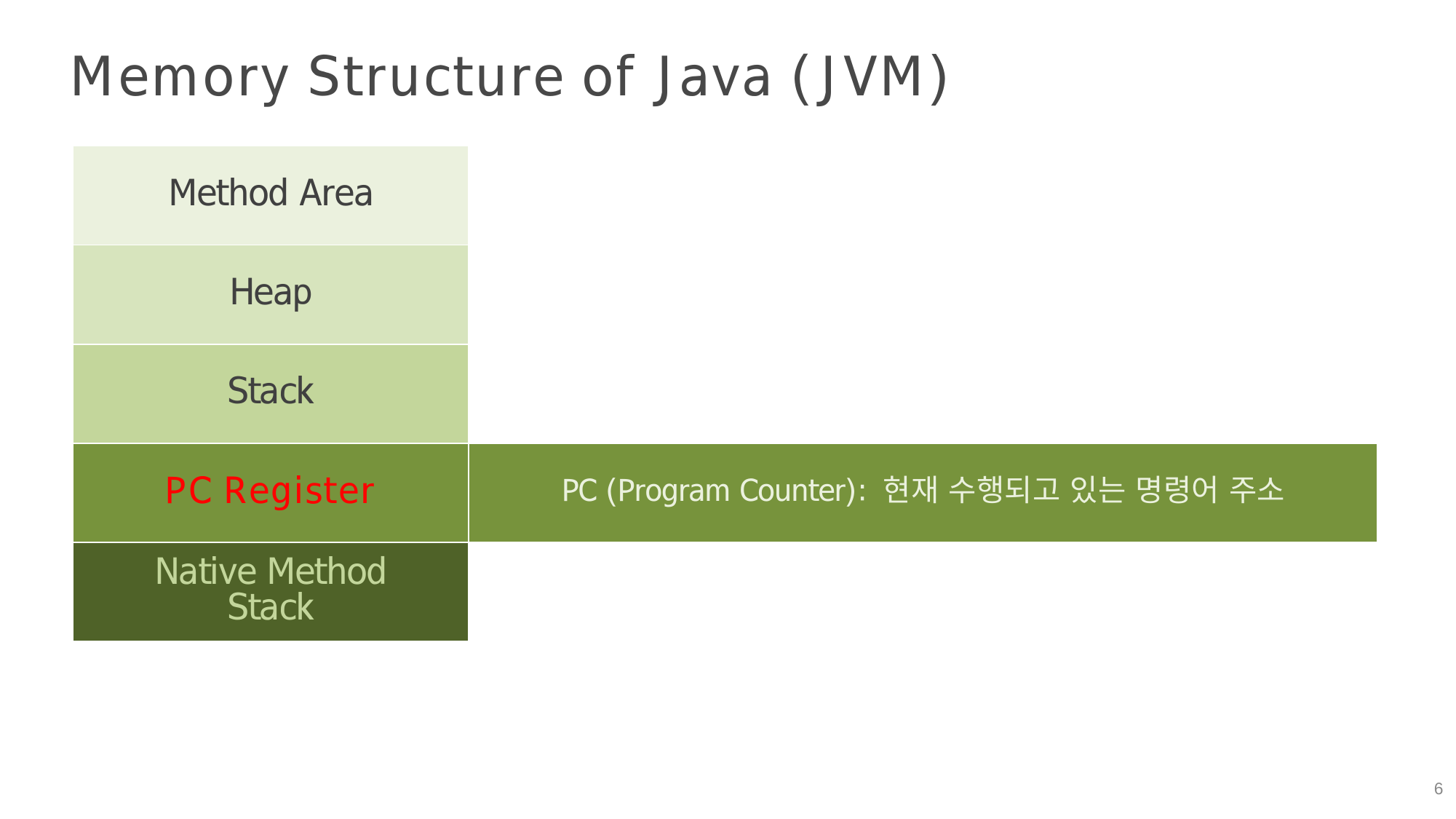

# Memory Structure of Java (JVM)
| Method Area |  |
| --- | --- |
| Heap |  |
| Stack |  |
| PC Register | PC (Program Counter): 현재 수행되고 있는 명령어 주소 |
| Native Method Stack |  |
6